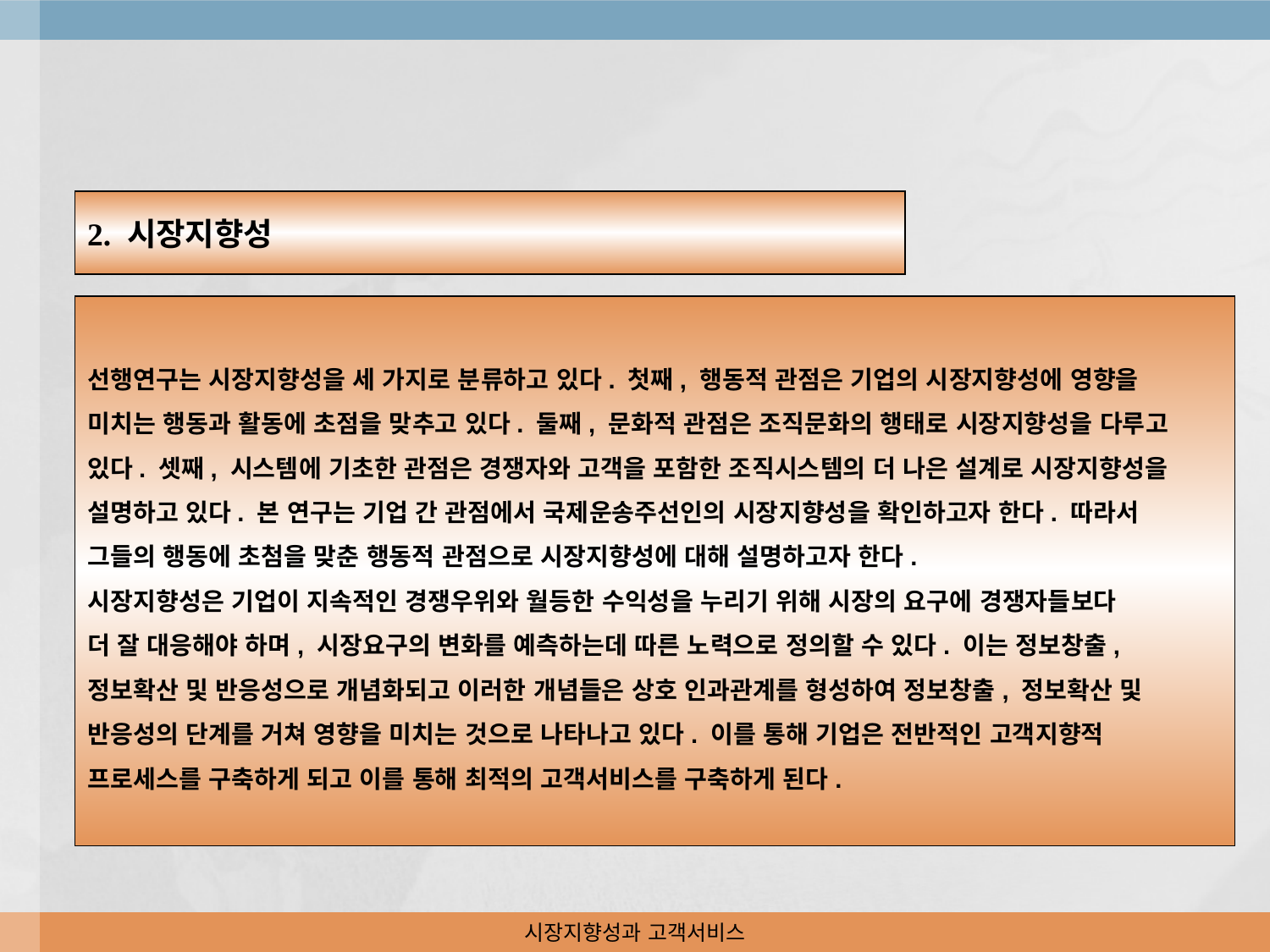

2. 시장지향성
선행연구는 시장지향성을 세 가지로 분류하고 있다. 첫째, 행동적 관점은 기업의 시장지향성에 영향을
미치는 행동과 활동에 초점을 맞추고 있다. 둘째, 문화적 관점은 조직문화의 행태로 시장지향성을 다루고
있다. 셋째, 시스템에 기초한 관점은 경쟁자와 고객을 포함한 조직시스템의 더 나은 설계로 시장지향성을
설명하고 있다. 본 연구는 기업 간 관점에서 국제운송주선인의 시장지향성을 확인하고자 한다. 따라서
그들의 행동에 초첨을 맞춘 행동적 관점으로 시장지향성에 대해 설명하고자 한다.
시장지향성은 기업이 지속적인 경쟁우위와 월등한 수익성을 누리기 위해 시장의 요구에 경쟁자들보다
더 잘 대응해야 하며, 시장요구의 변화를 예측하는데 따른 노력으로 정의할 수 있다. 이는 정보창출,
정보확산 및 반응성으로 개념화되고 이러한 개념들은 상호 인과관계를 형성하여 정보창출, 정보확산 및
반응성의 단계를 거쳐 영향을 미치는 것으로 나타나고 있다. 이를 통해 기업은 전반적인 고객지향적
프로세스를 구축하게 되고 이를 통해 최적의 고객서비스를 구축하게 된다.
시장지향성과 고객서비스